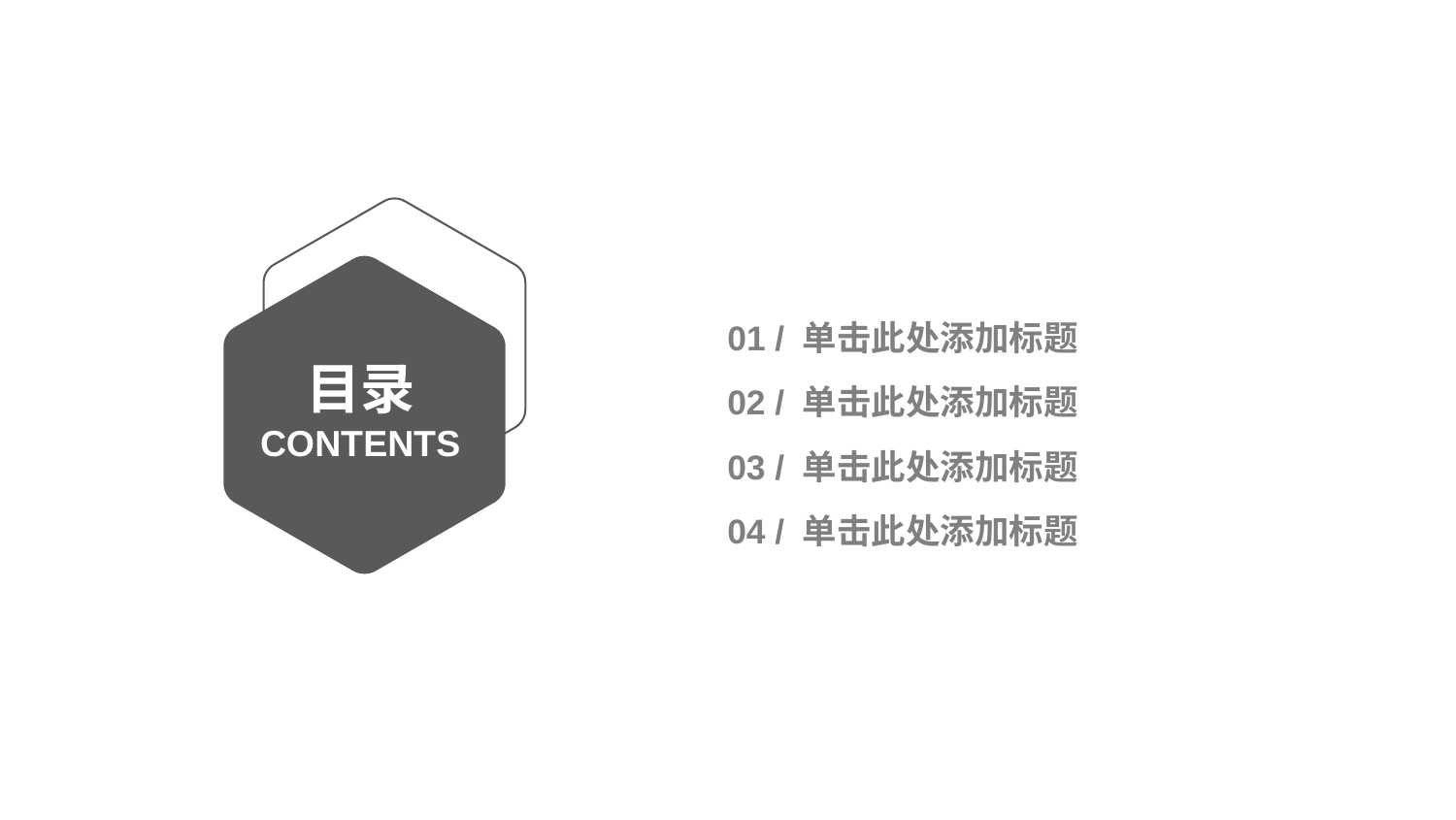

01 / 单击此处添加标题
目录
CONTENTS
02 / 单击此处添加标题
03 / 单击此处添加标题
04 / 单击此处添加标题